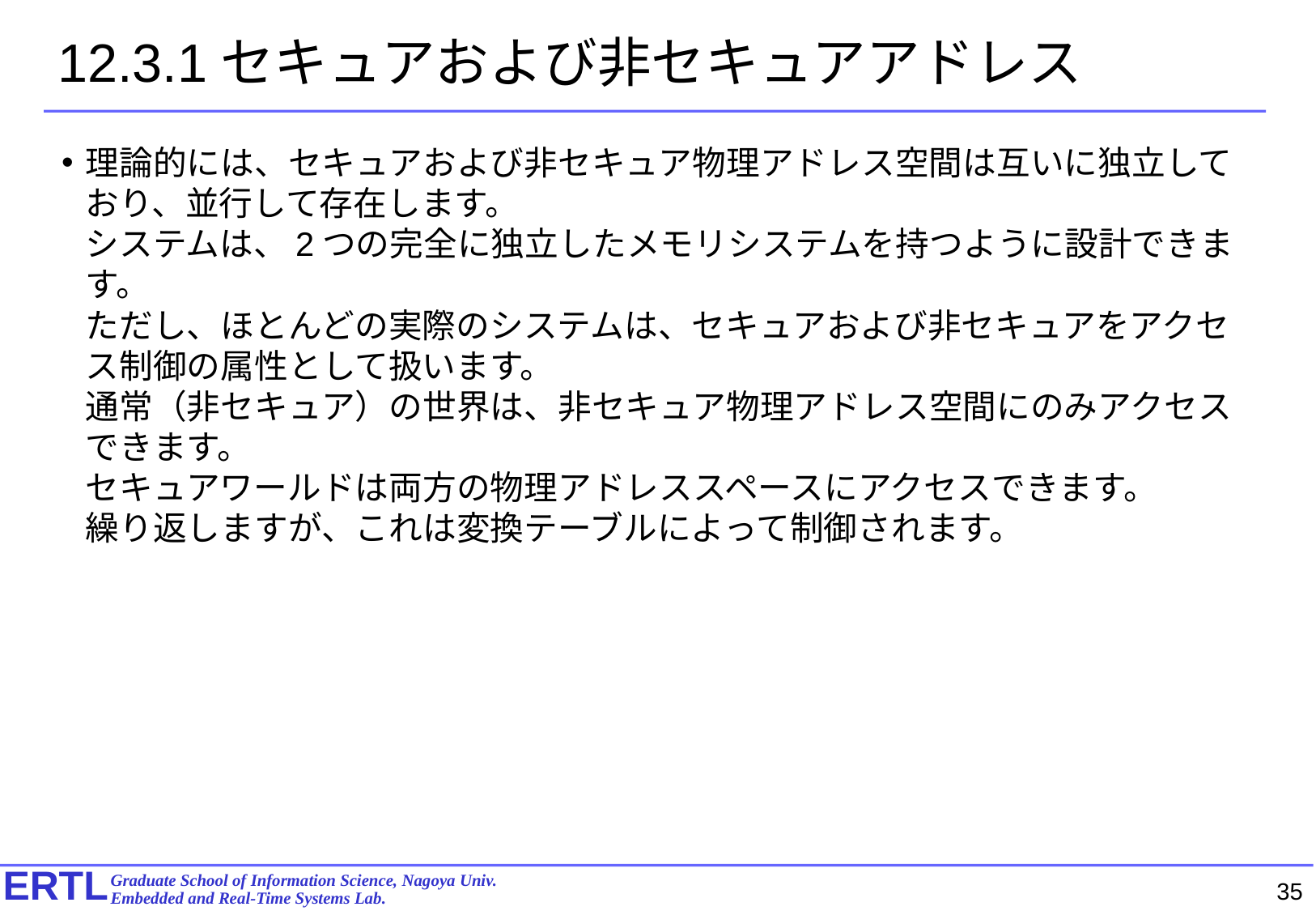

# 12.3.1セキュアおよび非セキュアアドレス
理論的には、セキュアおよび非セキュア物理アドレス空間は互いに独立しており、並行して存在します。
システムは、2つの完全に独立したメモリシステムを持つように設計できます。
ただし、ほとんどの実際のシステムは、セキュアおよび非セキュアをアクセス制御の属性として扱います。
通常（非セキュア）の世界は、非セキュア物理アドレス空間にのみアクセスできます。
セキュアワールドは両方の物理アドレススペースにアクセスできます。
繰り返しますが、これは変換テーブルによって制御されます。
35